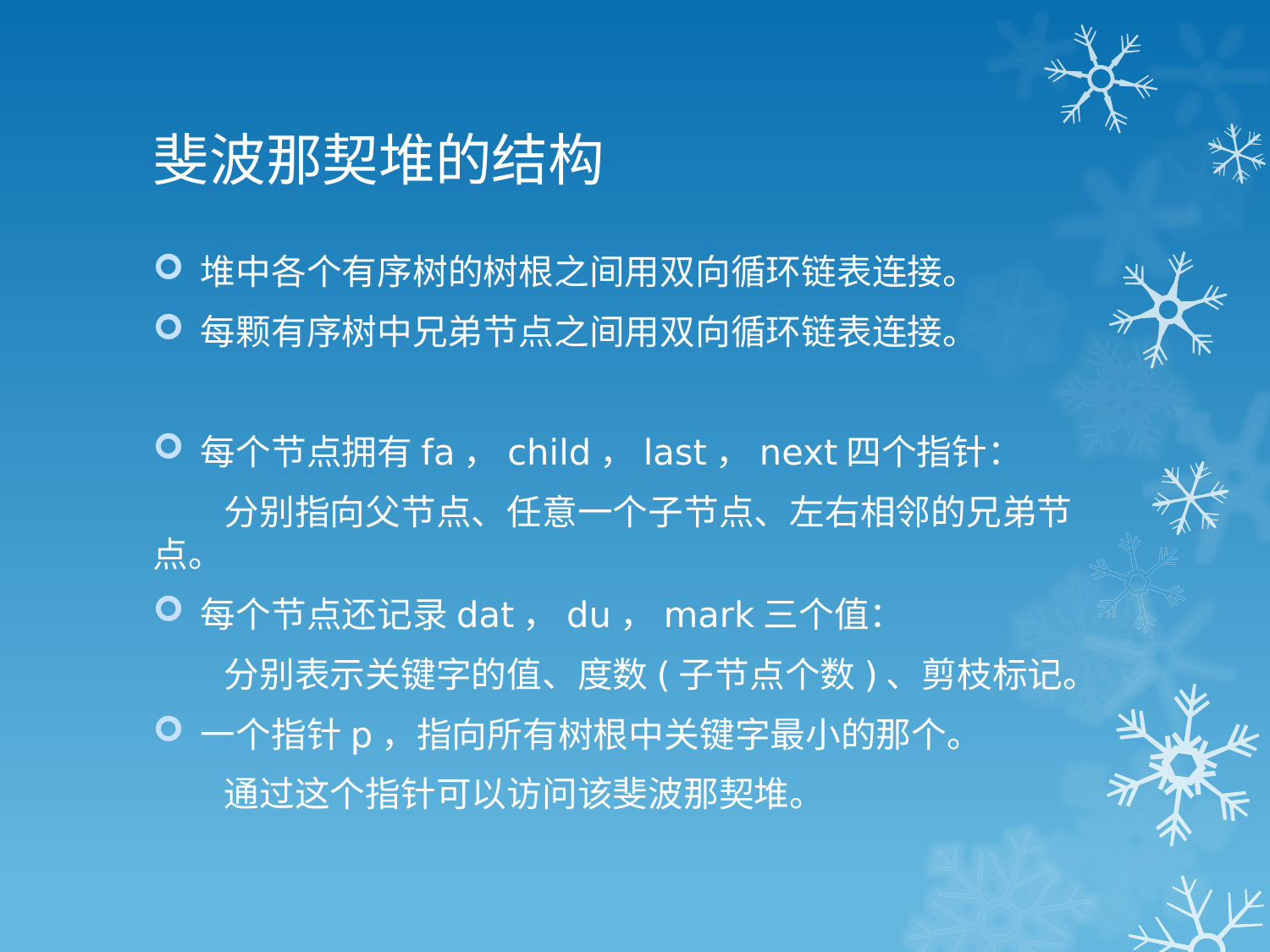

# 斐波那契堆的结构
堆中各个有序树的树根之间用双向循环链表连接。
每颗有序树中兄弟节点之间用双向循环链表连接。

每个节点拥有fa，child，last，next四个指针：
        分别指向父节点、任意一个子节点、左右相邻的兄弟节点。
每个节点还记录dat，du，mark三个值：
        分别表示关键字的值、度数(子节点个数)、剪枝标记。
一个指针p，指向所有树根中关键字最小的那个。
        通过这个指针可以访问该斐波那契堆。